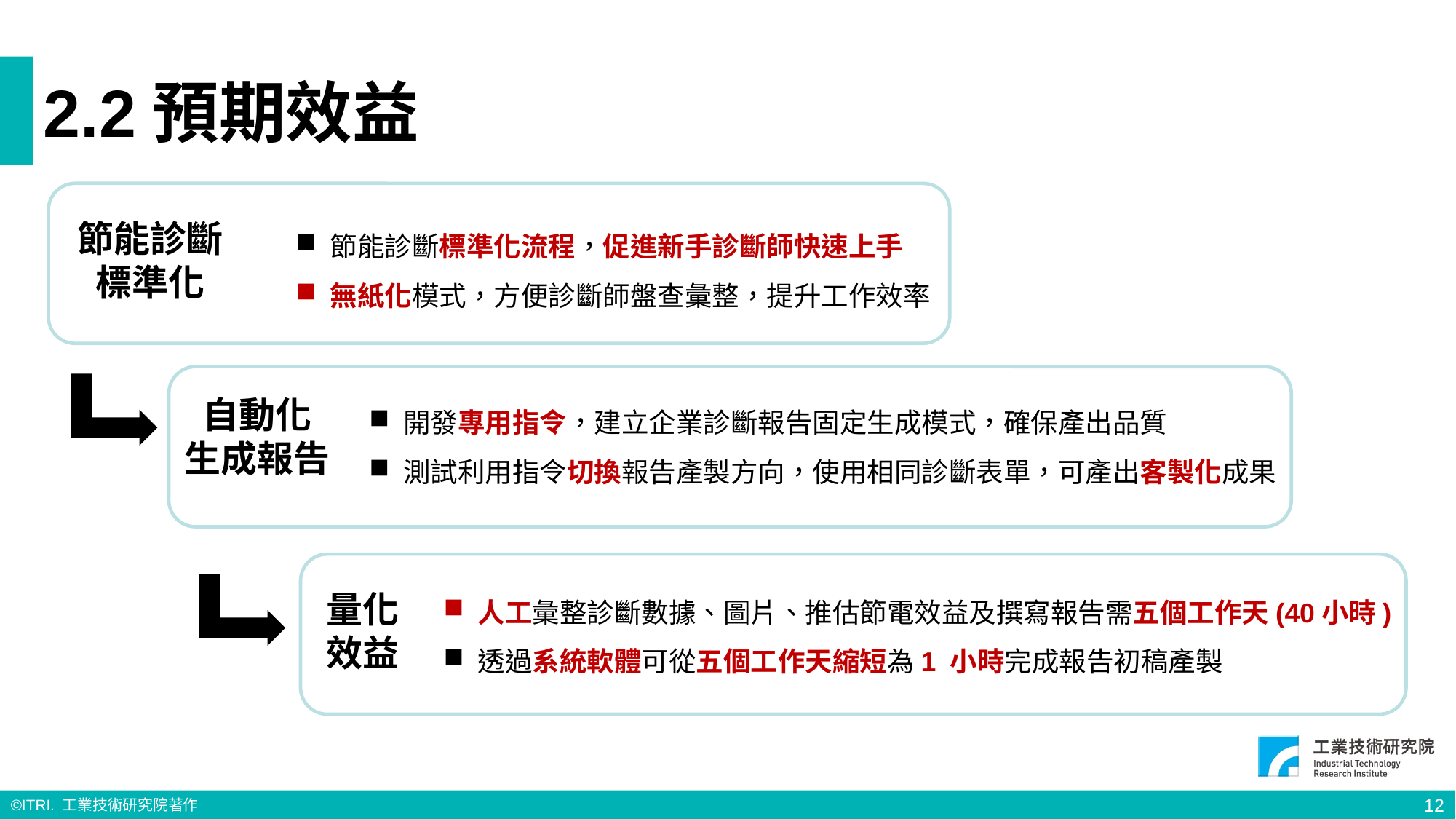

2.2預期效益

節能診斷標準化流程，促進新手診斷師快速上手
無紙化模式，方便診斷師盤查彙整，提升工作效率
節能診斷
標準化

開發專用指令，建立企業診斷報告固定生成模式，確保產出品質
測試利用指令切換報告產製方向，使用相同診斷表單，可產出客製化成果
自動化
生成報告

人工彙整診斷數據、圖片、推估節電效益及撰寫報告需五個工作天(40小時)
透過系統軟體可從五個工作天縮短為1 小時完成報告初稿產製
量化
效益
12